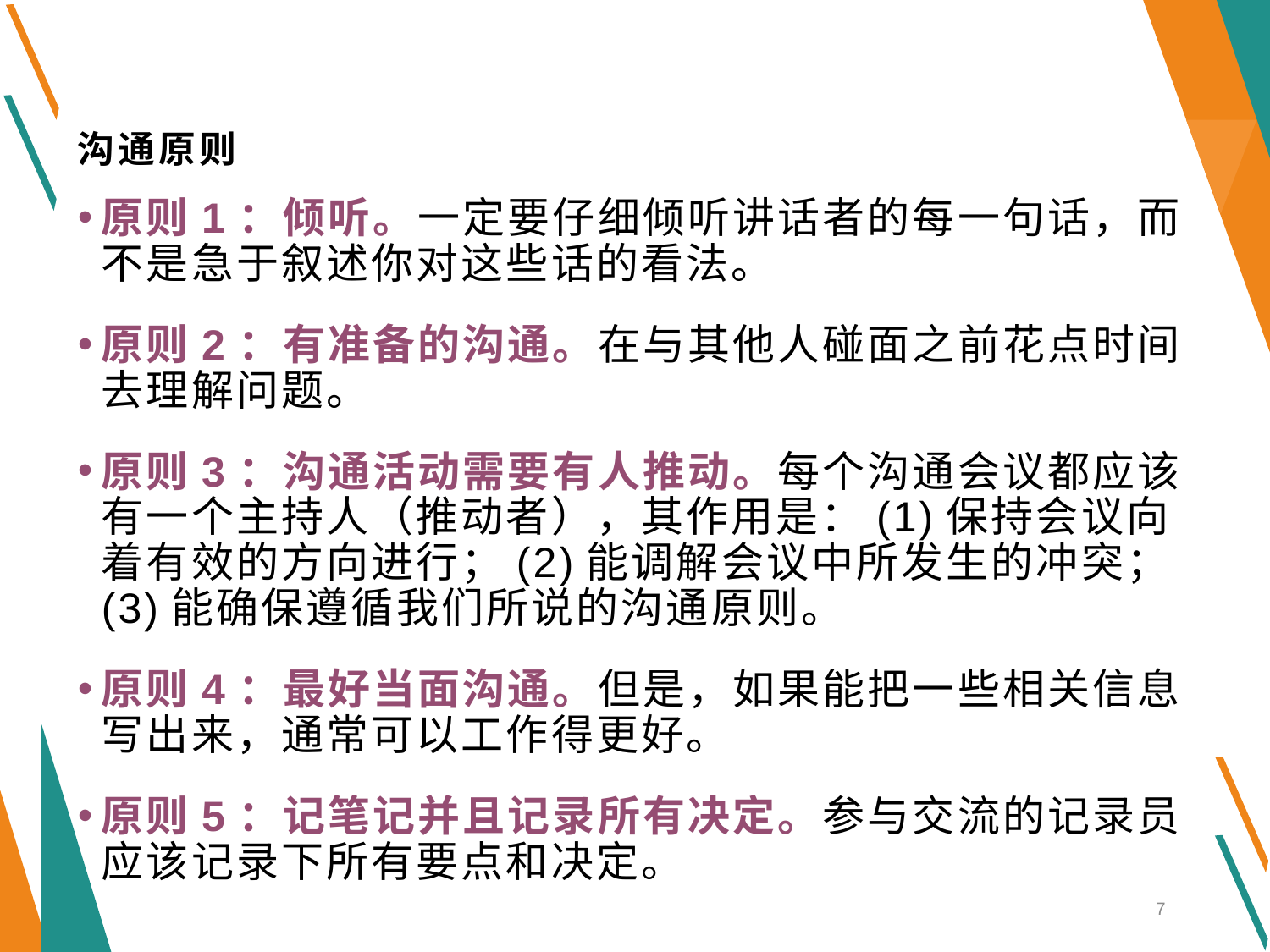

# 沟通原则
原则1：倾听。一定要仔细倾听讲话者的每一句话，而不是急于叙述你对这些话的看法。
原则2：有准备的沟通。在与其他人碰面之前花点时间去理解问题。
原则3：沟通活动需要有人推动。每个沟通会议都应该有一个主持人（推动者），其作用是：(1)保持会议向着有效的方向进行；(2)能调解会议中所发生的冲突；(3)能确保遵循我们所说的沟通原则。
原则4：最好当面沟通。但是，如果能把一些相关信息写出来，通常可以工作得更好。
原则5：记笔记并且记录所有决定。参与交流的记录员应该记录下所有要点和决定。
7